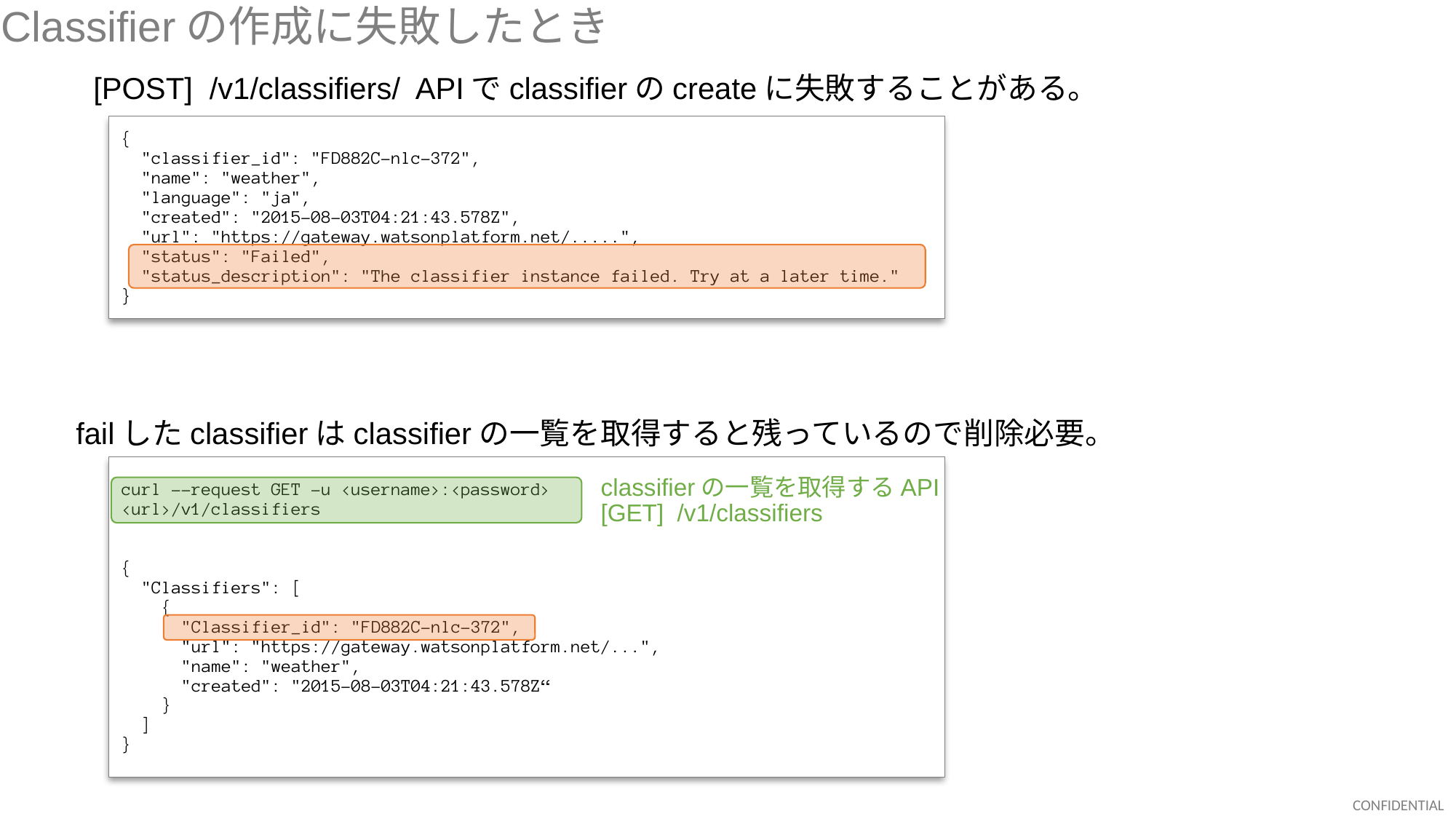

Classifierの作成に失敗したとき
[POST]  /v1/classifiers/  APIでclassifierのcreateに失敗することがある。
{
  "classifier_id": "FD882C-nlc-372",
  "name": "weather",
  "language": "ja",
  "created": "2015-08-03T04:21:43.578Z",
  "url": "https://gateway.watsonplatform.net/.....",
  "status": "Failed",
  "status_description": "The classifier instance failed. Try at a later time."
}

failしたclassifierはclassifierの一覧を取得すると残っているので削除必要。
curl --request GET -u <username>:<password>
<url>/v1/classifiers

{
  "Classifiers": [
    {
      "Classifier_id": "FD882C-nlc-372",
      "url": "https://gateway.watsonplatform.net/...",
      "name": "weather",
      "created": "2015-08-03T04:21:43.578Z“
    }
  ]
}
classifierの一覧を取得するAPI
[GET]  /v1/classifiers

CONFIDENTIAL